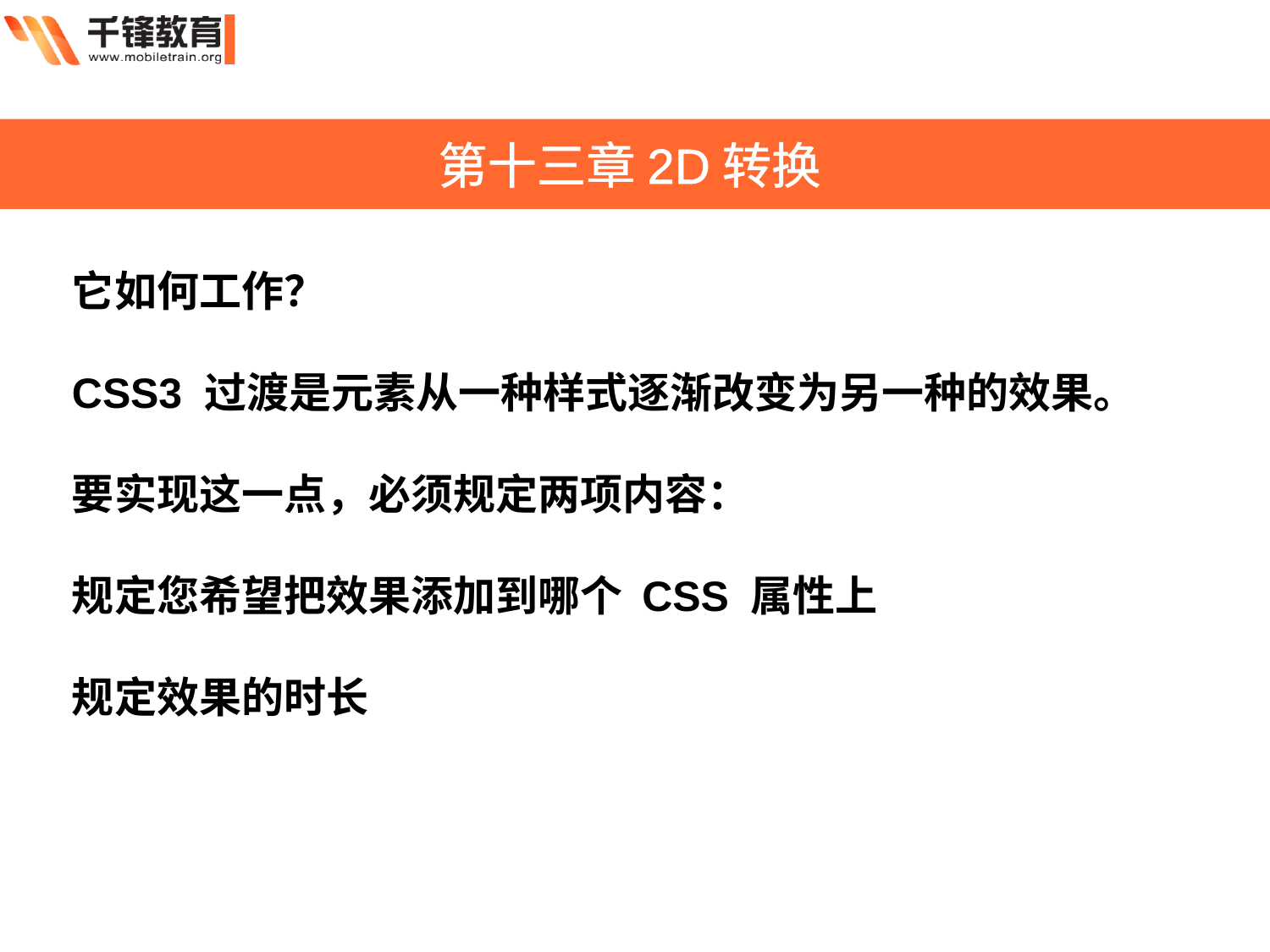

第十三章2D转换
它如何工作？

CSS3 过渡是元素从一种样式逐渐改变为另一种的效果。

要实现这一点，必须规定两项内容：

规定您希望把效果添加到哪个 CSS 属性上

规定效果的时长